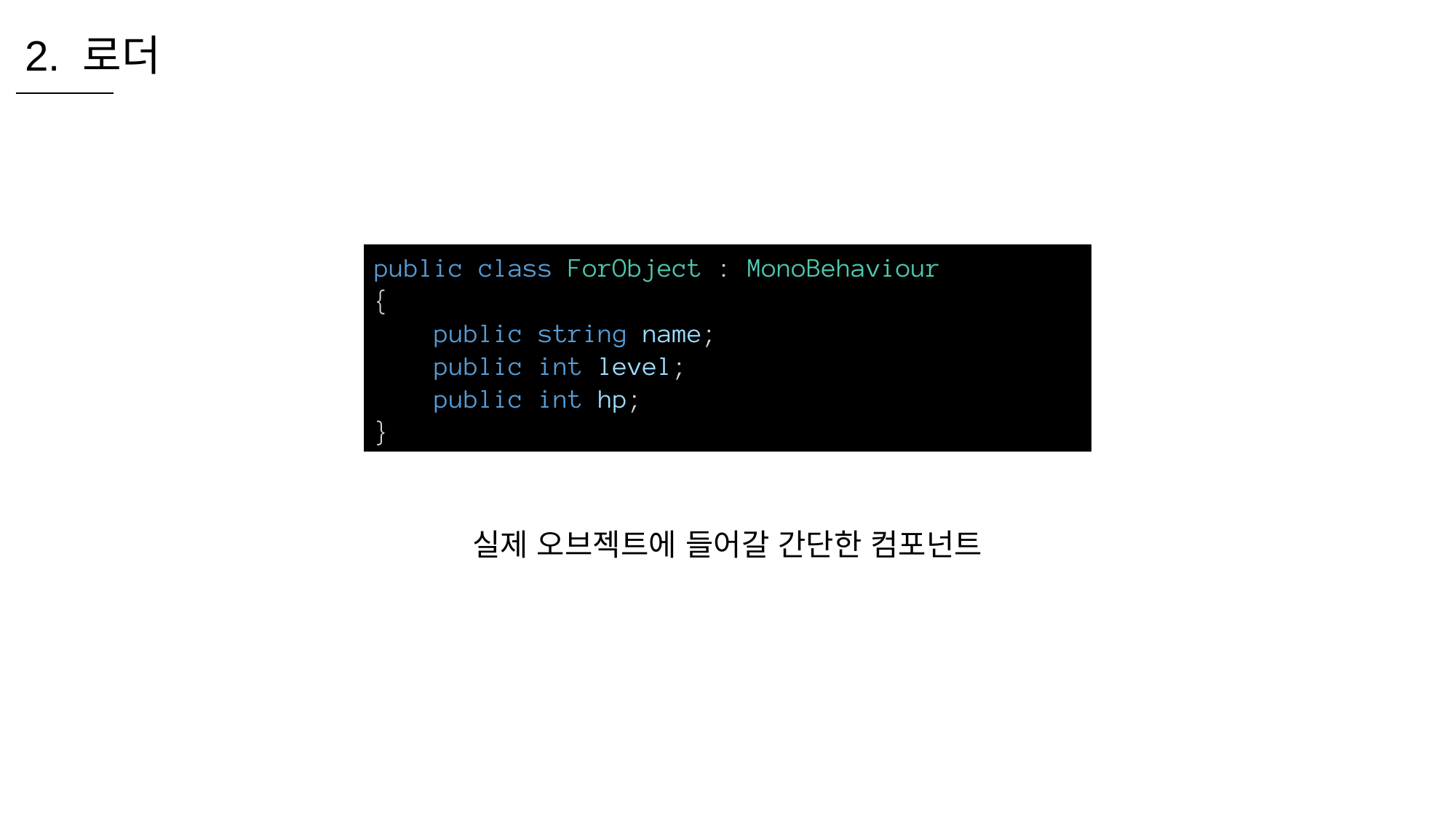

2. 로더
public class ForObject : MonoBehaviour
{
    public string name;
    public int level;
    public int hp;
}
실제 오브젝트에 들어갈 간단한 컴포넌트